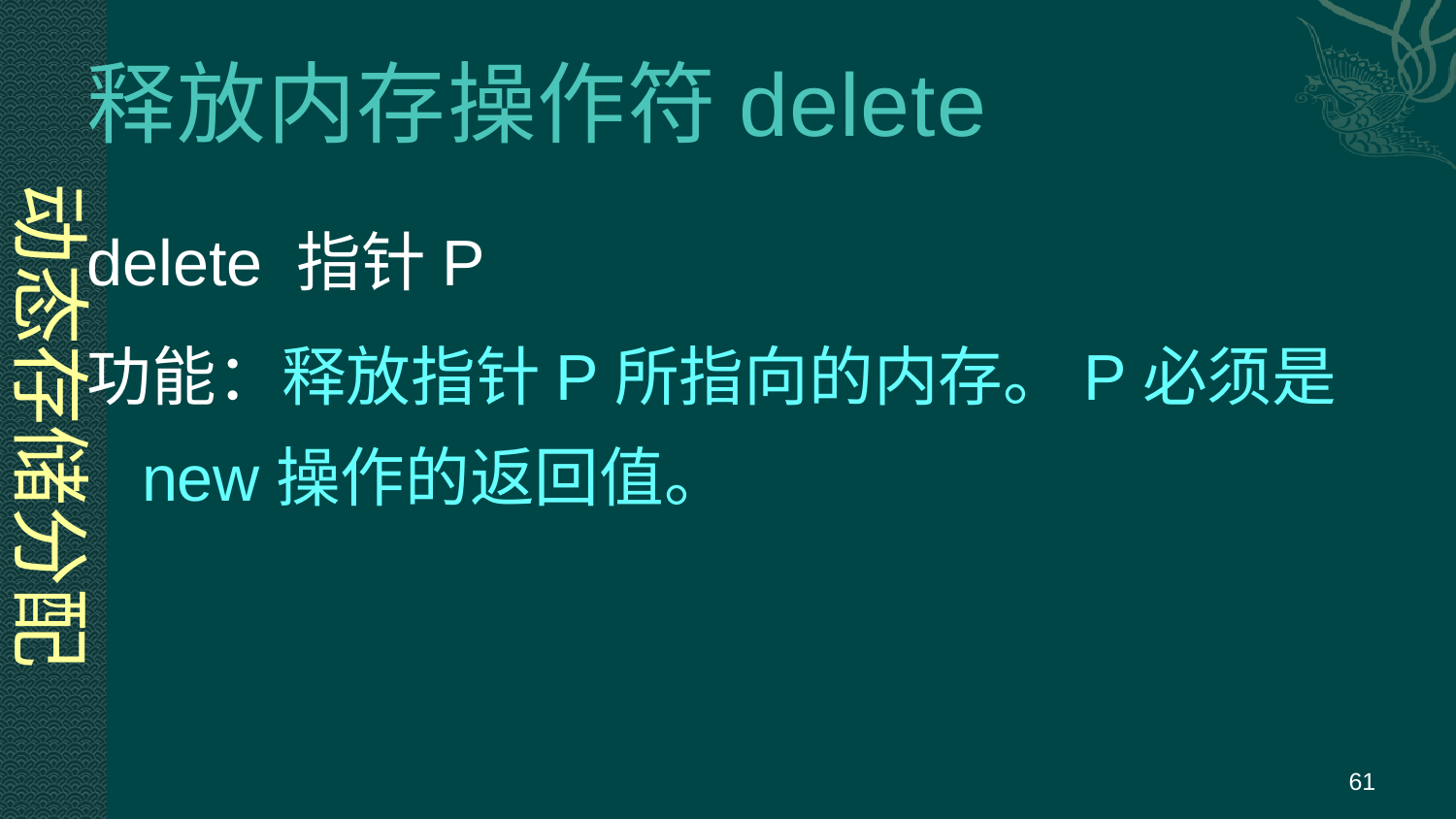

# 释放内存操作符delete
    动态存储分配
delete 指针P
功能：释放指针P所指向的内存。P必须是new操作的返回值。
61